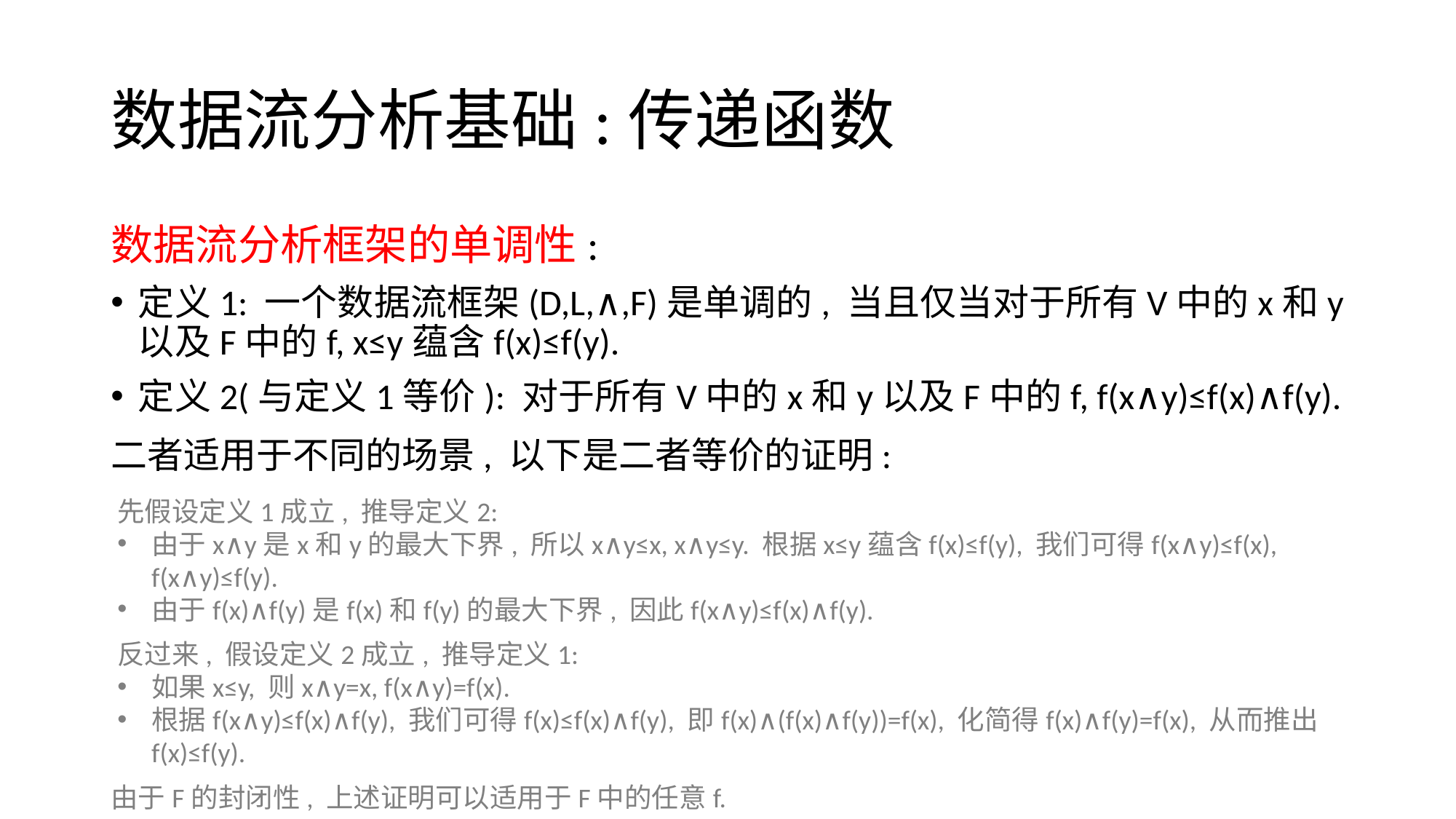

# 数据流分析基础:传递函数
数据流分析框架的单调性:
定义1: 一个数据流框架(D,L,∧,F)是单调的, 当且仅当对于所有V中的x和y以及F中的f, x≤y蕴含f(x)≤f(y).
定义2(与定义1等价): 对于所有V中的x和y以及F中的f, f(x∧y)≤f(x)∧f(y).
二者适用于不同的场景, 以下是二者等价的证明:
先假设定义1成立, 推导定义2:
由于x∧y是x和y的最大下界, 所以x∧y≤x, x∧y≤y. 根据x≤y蕴含f(x)≤f(y), 我们可得f(x∧y)≤f(x), f(x∧y)≤f(y).
由于f(x)∧f(y)是f(x)和f(y)的最大下界, 因此f(x∧y)≤f(x)∧f(y).
反过来, 假设定义2成立, 推导定义1:
如果x≤y, 则x∧y=x, f(x∧y)=f(x).
根据f(x∧y)≤f(x)∧f(y), 我们可得f(x)≤f(x)∧f(y), 即f(x)∧(f(x)∧f(y))=f(x), 化简得f(x)∧f(y)=f(x), 从而推出f(x)≤f(y).
由于F的封闭性, 上述证明可以适用于F中的任意f.